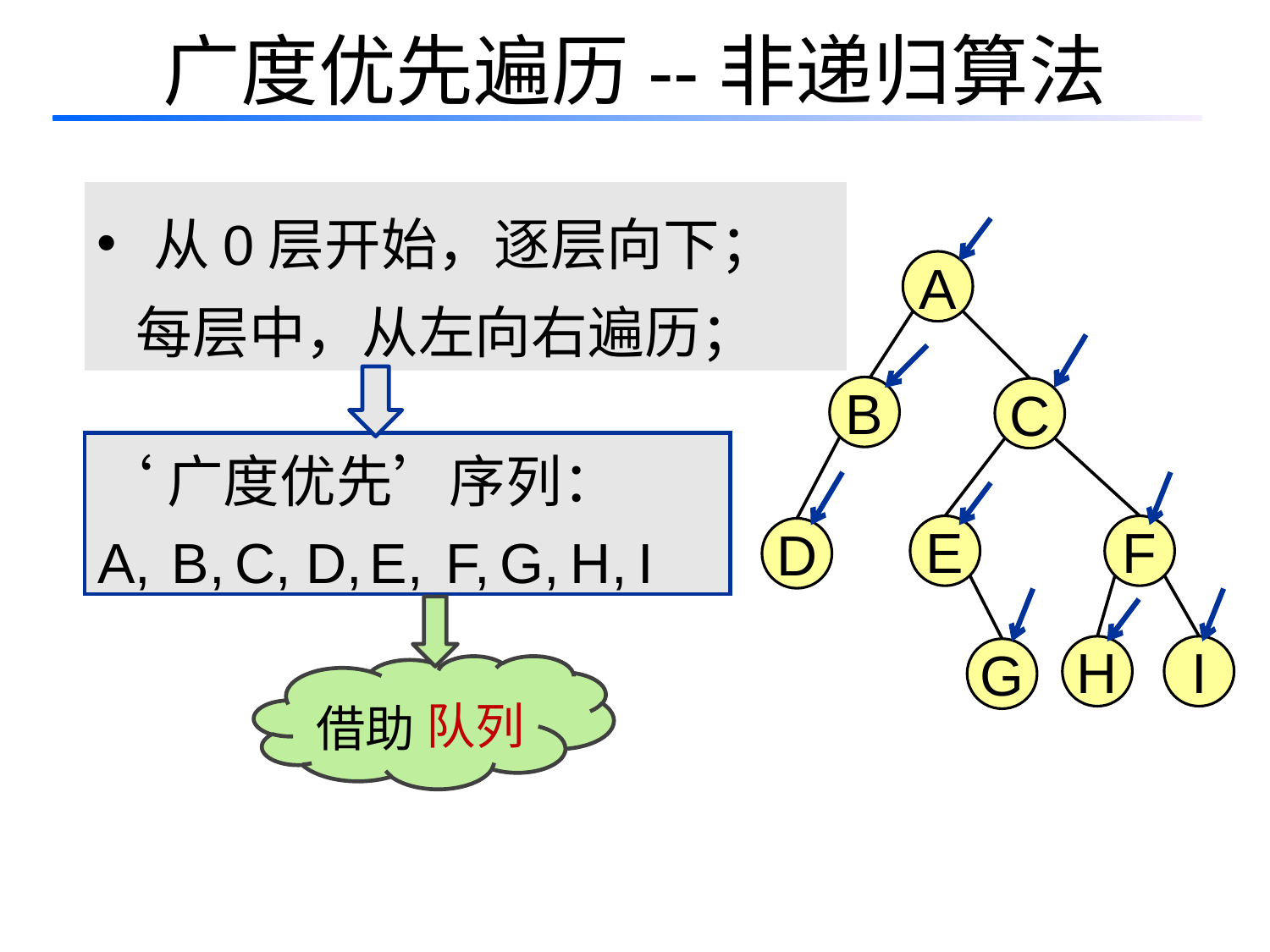

# 广度优先遍历--非递归算法

 从0层开始，逐层向下；
  每层中，从左向右遍历；
A

B
C
‘广度优先’序列：

A,
B,
C,
D,
E,
F,
G,
H,
I
E
F
D

H
I
G
借助
队列